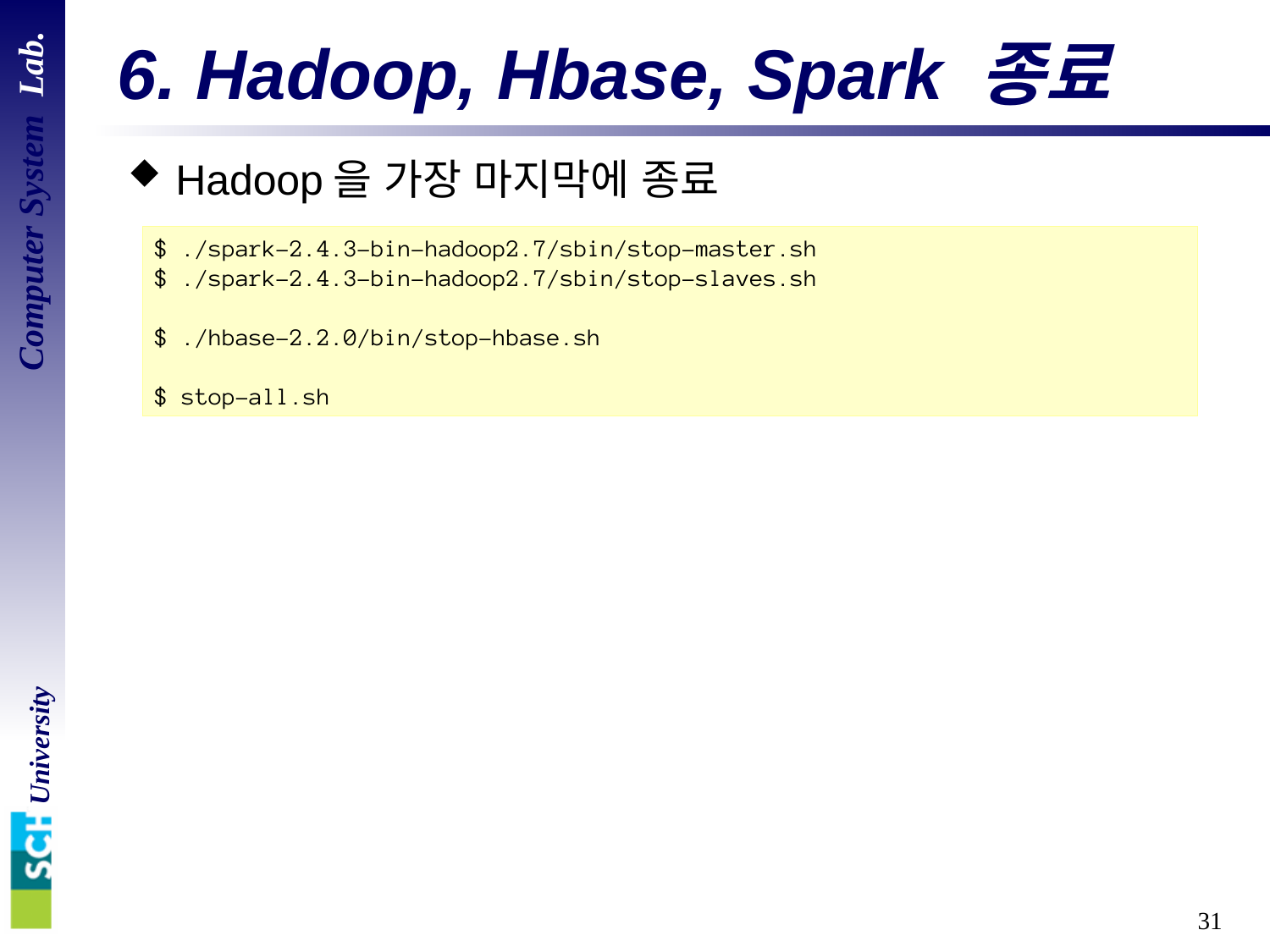

# 6. Hadoop, Hbase, Spark 종료
Hadoop을 가장 마지막에 종료

$ ./spark-2.4.3-bin-hadoop2.7/sbin/stop-master.sh
$ ./spark-2.4.3-bin-hadoop2.7/sbin/stop-slaves.sh

$ ./hbase-2.2.0/bin/stop-hbase.sh

$ stop-all.sh